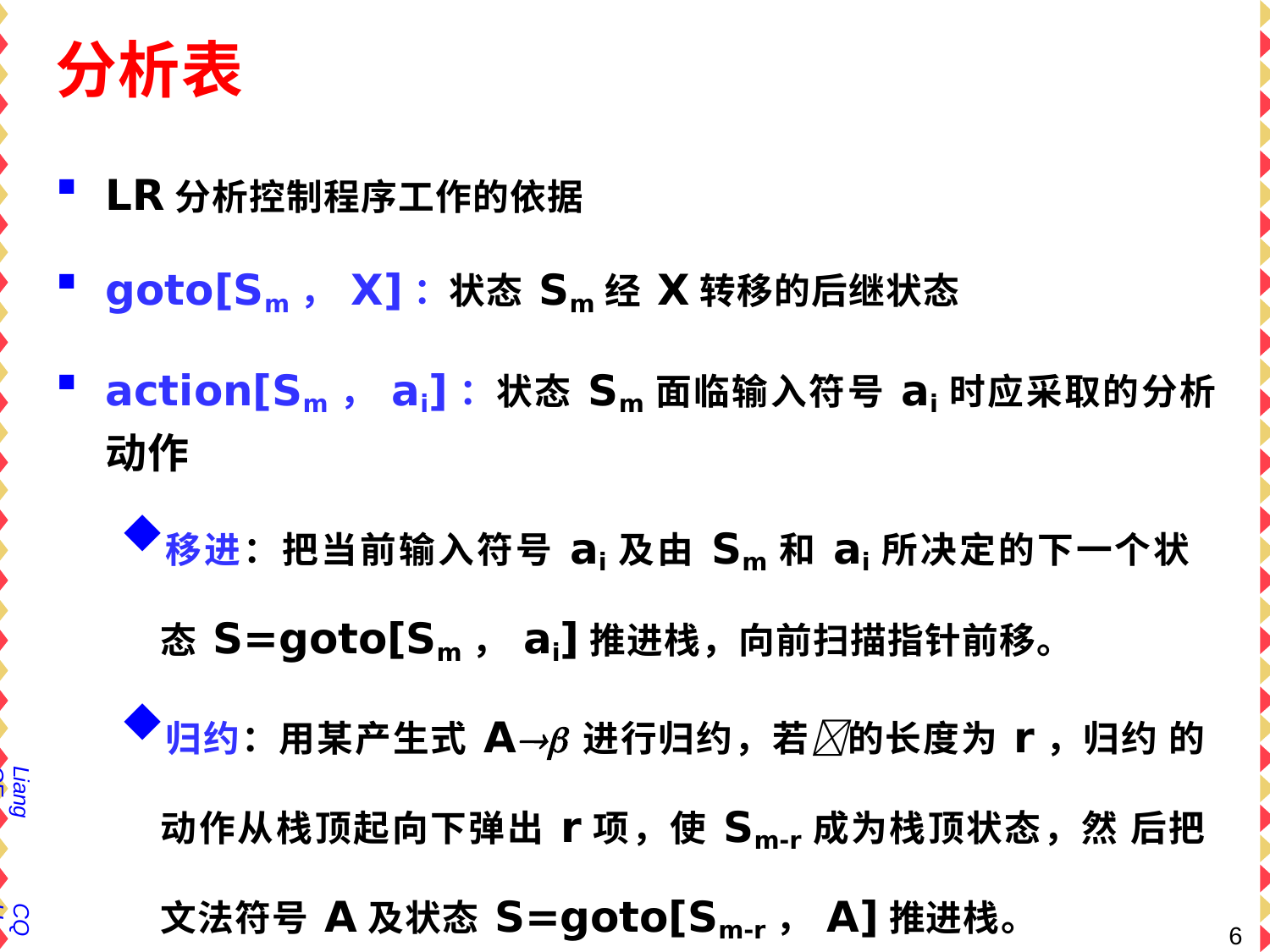

# 分析表
LR分析控制程序工作的依据
goto[Sm，X]：状态Sm经X转移的后继状态
action[Sm，ai]：状态Sm面临输入符号ai时应采取的分析 动作
移进：把当前输入符号ai及由Sm和ai所决定的下一个状 态S=goto[Sm，ai]推进栈，向前扫描指针前移。
归约：用某产生式A→β进行归约，若β的长度为r，归约 的动作从栈顶起向下弹出r项，使Sm-r成为栈顶状态，然 后把文法符号A及状态S=goto[Sm-r，A]推进栈。
接受：宣布分析成功，停止分析。
出错：调用出错处理程序，进行错误恢复。
Liang GE
CQU
64